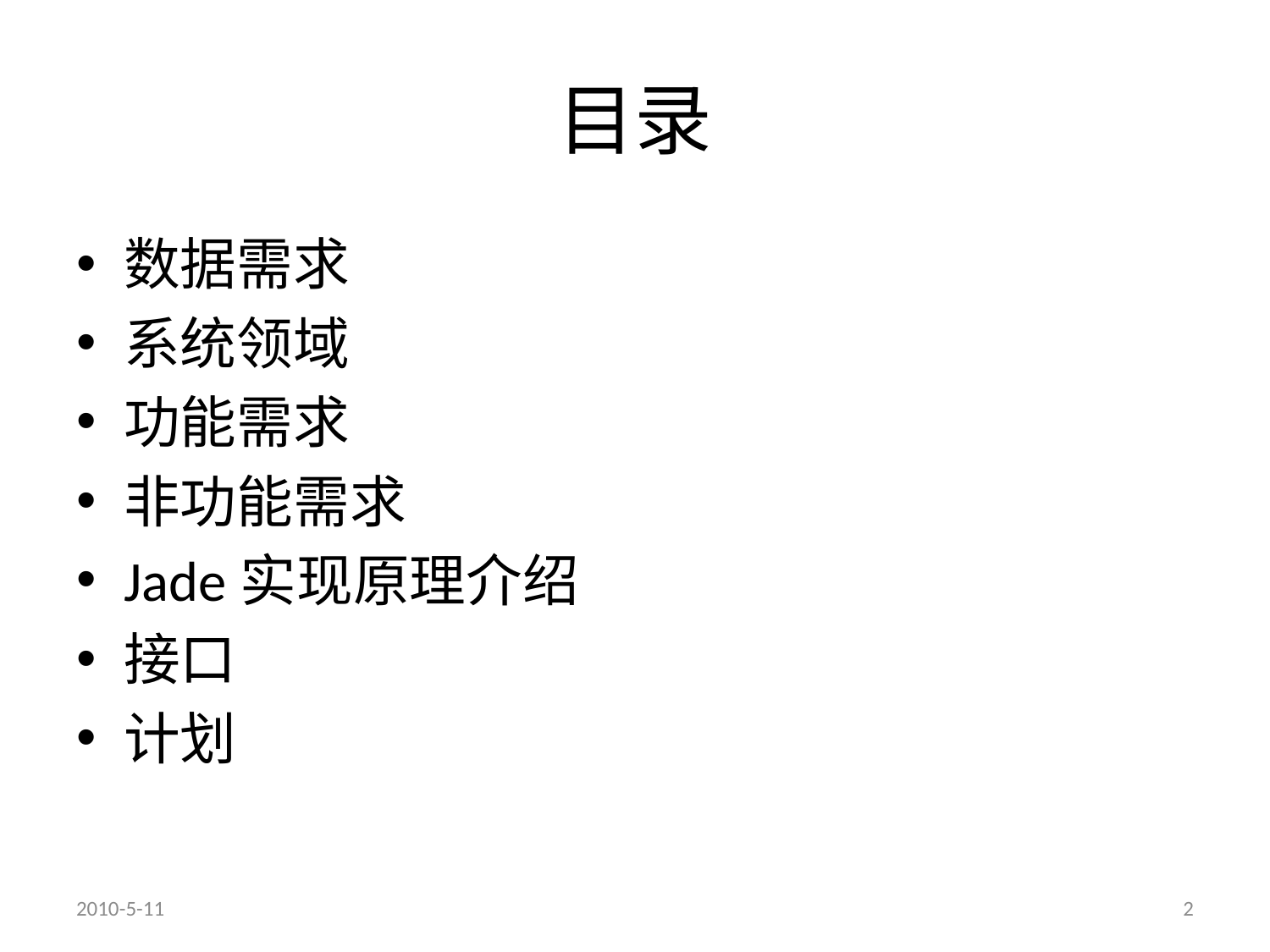

# 目录
数据需求
系统领域
功能需求
非功能需求
Jade实现原理介绍
接口
计划
2010-5-11
2